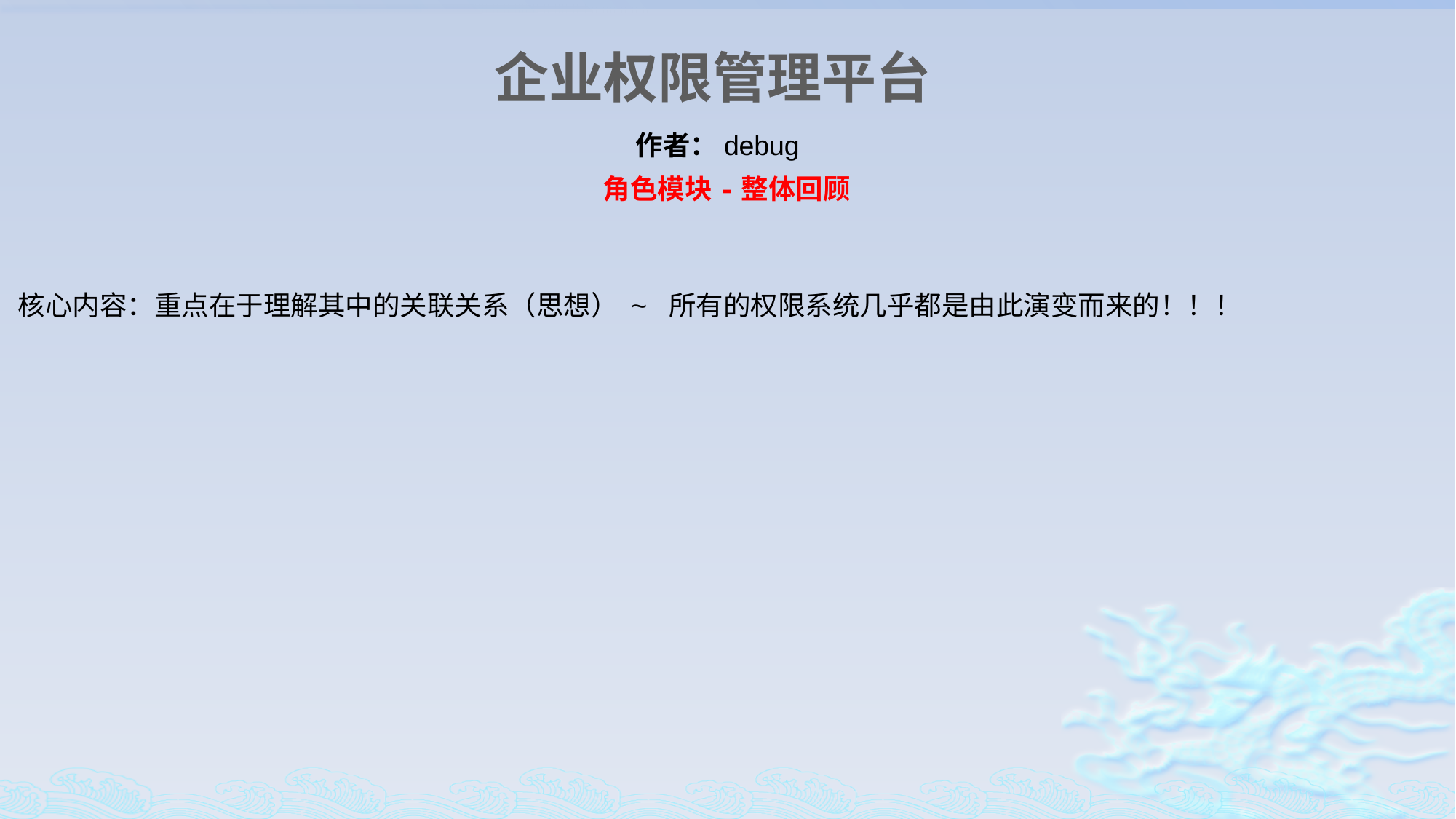

企业权限管理平台
作者：debug
角色模块-整体回顾
核心内容：重点在于理解其中的关联关系（思想） ~  所有的权限系统几乎都是由此演变而来的！！！